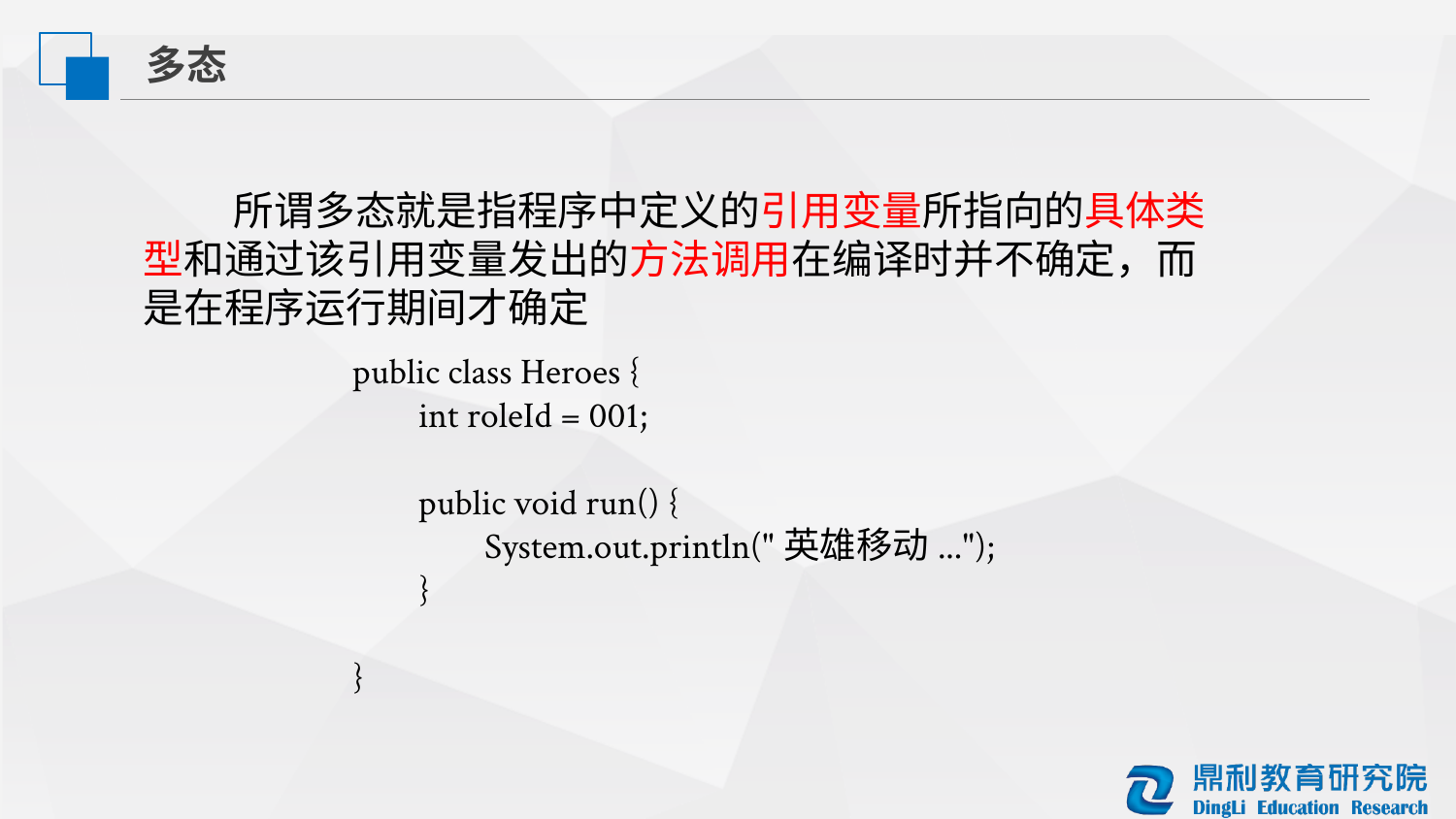

多态
         所谓多态就是指程序中定义的引用变量所指向的具体类型和通过该引用变量发出的方法调用在编译时并不确定，而是在程序运行期间才确定
public class Heroes {
        int roleId = 001;

        public void run() {
                System.out.println("英雄移动...");
        }

}